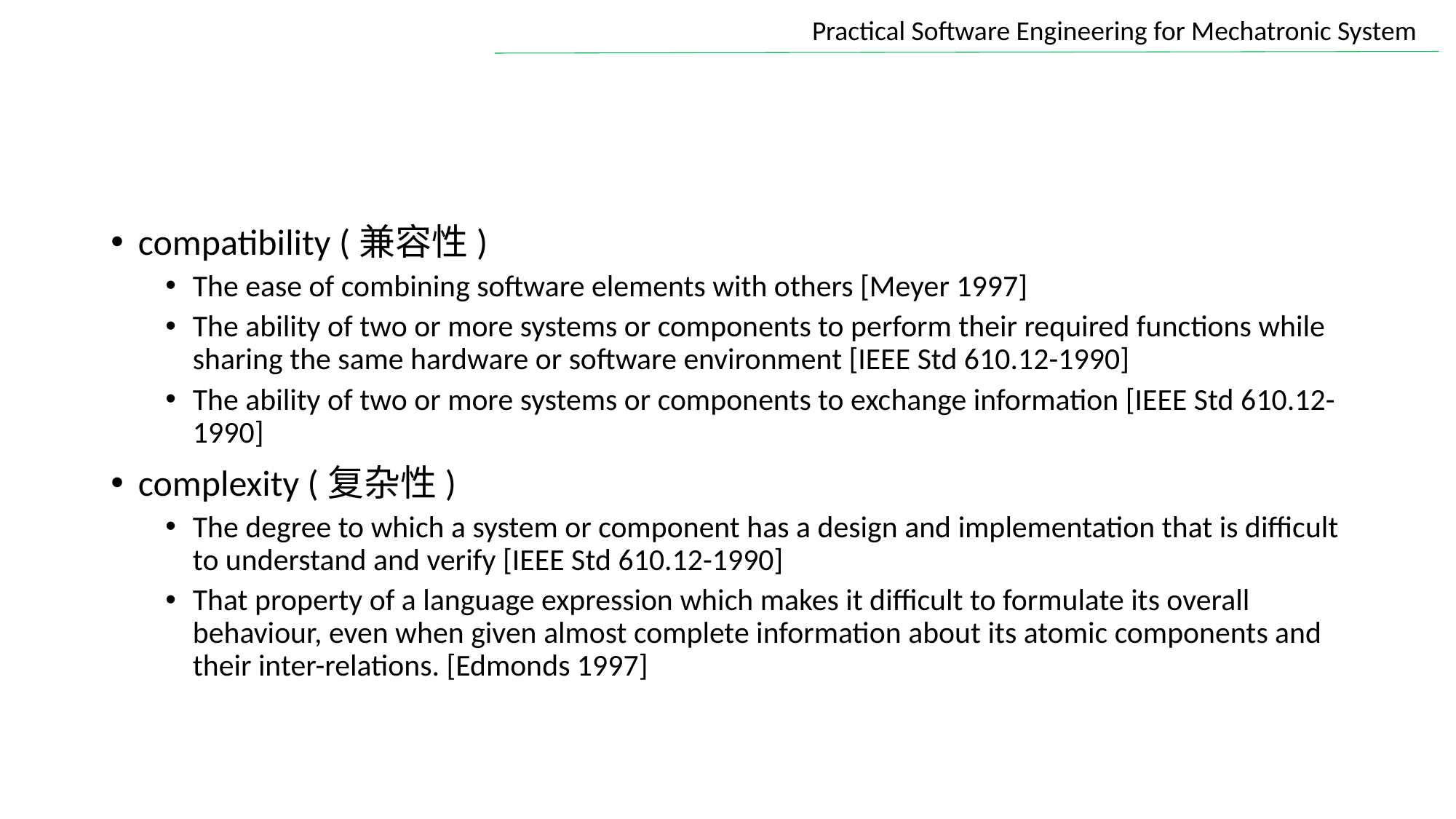

#
compatibility (兼容性)
The ease of combining software elements with others [Meyer 1997]
The ability of two or more systems or components to perform their required functions while sharing the same hardware or software environment [IEEE Std 610.12-1990]
The ability of two or more systems or components to exchange information [IEEE Std 610.12-1990]
complexity (复杂性)
The degree to which a system or component has a design and implementation that is difficult to understand and verify [IEEE Std 610.12-1990]
That property of a language expression which makes it difficult to formulate its overall behaviour, even when given almost complete information about its atomic components and their inter-relations. [Edmonds 1997]

12